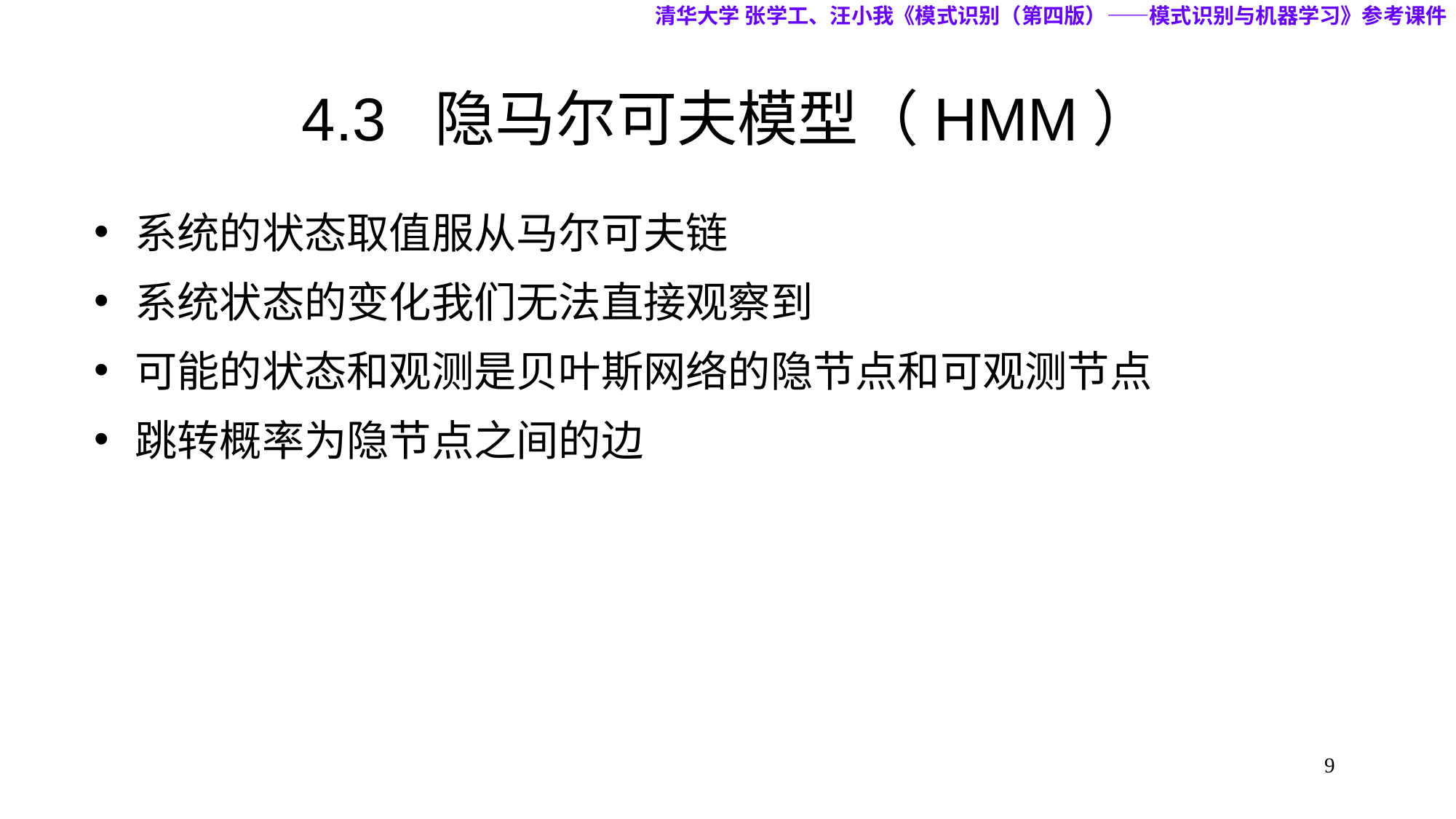

清华大学 张学工、汪小我《模式识别（第四版）——模式识别与机器学习》参考课件
# 4.3  隐马尔可夫模型（HMM）
系统的状态取值服从马尔可夫链
系统状态的变化我们无法直接观察到
可能的状态和观测是贝叶斯网络的隐节点和可观测节点
跳转概率为隐节点之间的边
9